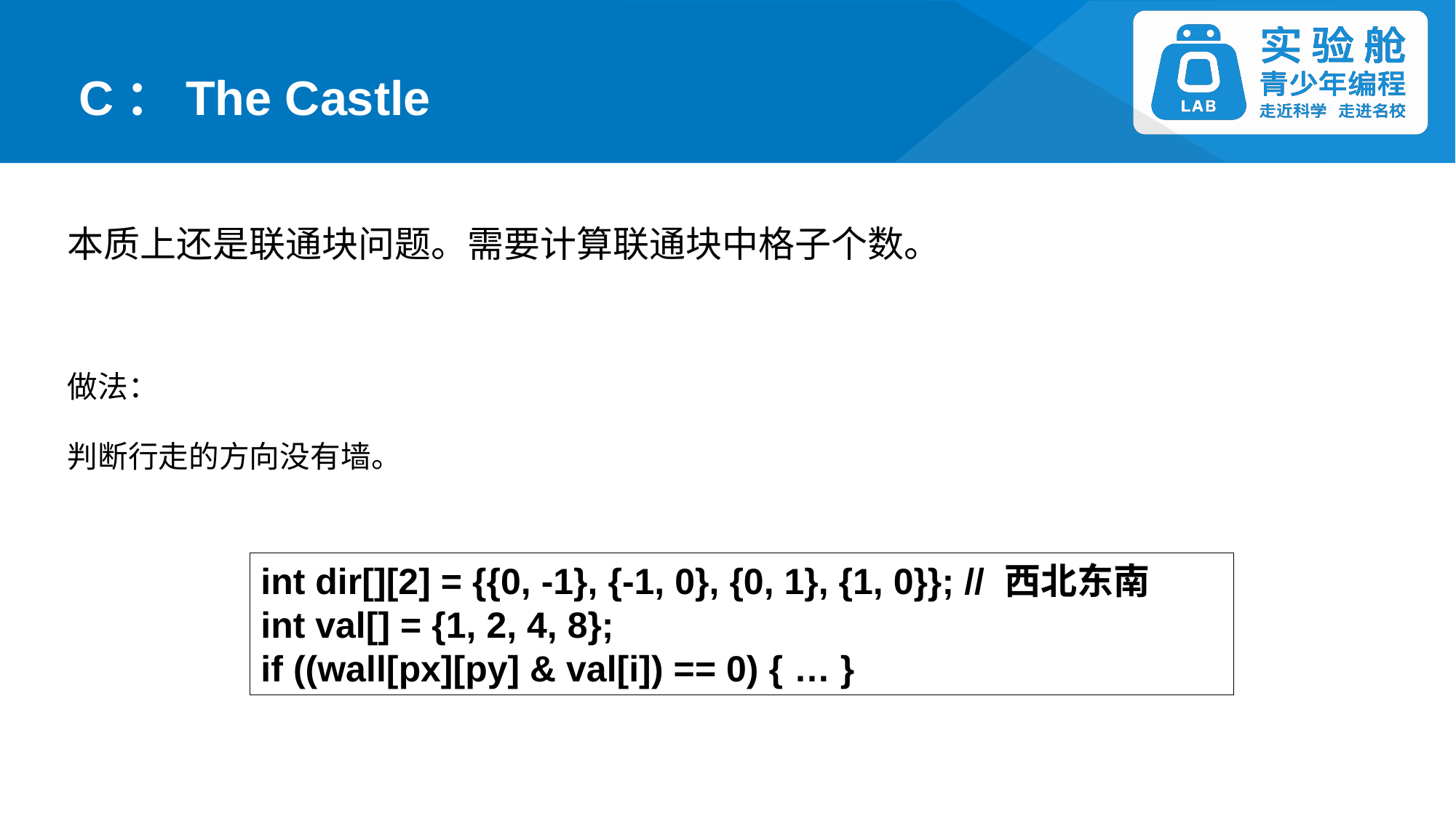

C：The Castle
本质上还是联通块问题。需要计算联通块中格子个数。

做法：
判断行走的方向没有墙。
int dir[][2] = {{0, -1}, {-1, 0}, {0, 1}, {1, 0}}; // 西北东南
int val[] = {1, 2, 4, 8};
if ((wall[px][py] & val[i]) == 0) { … }